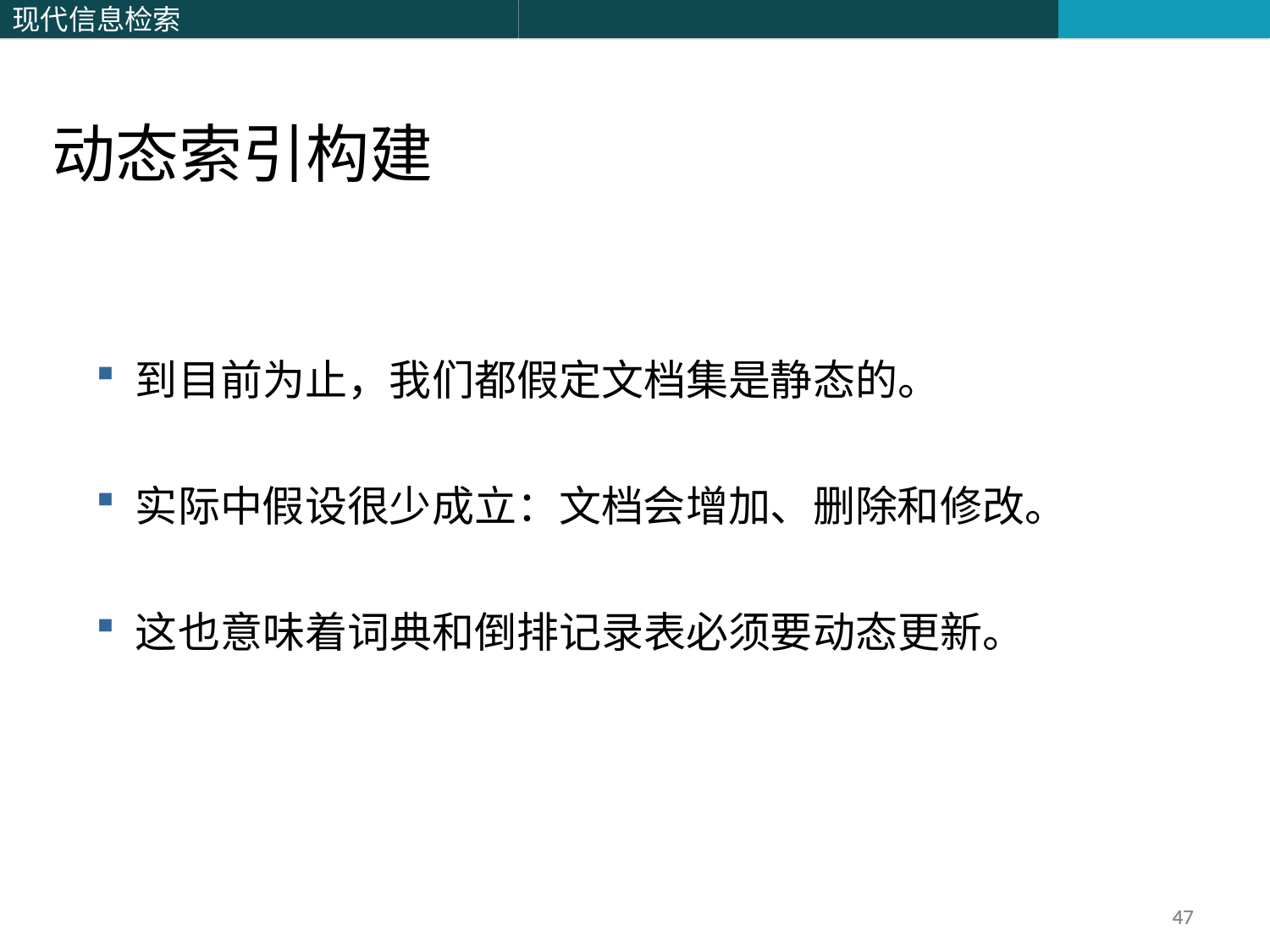

动态索引构建
到目前为止，我们都假定文档集是静态的。

实际中假设很少成立：文档会增加、删除和修改。

这也意味着词典和倒排记录表必须要动态更新。
47
47